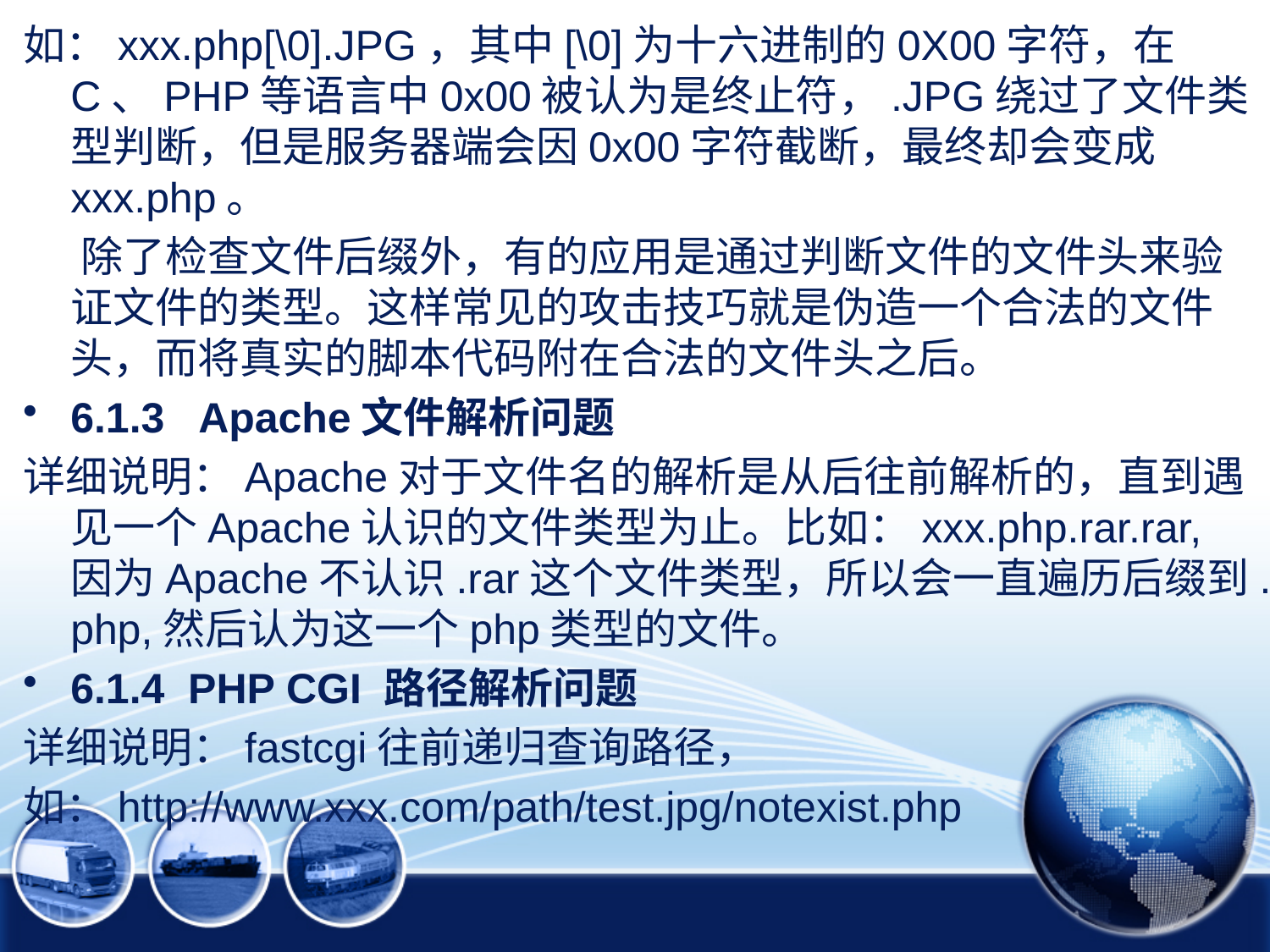

如：xxx.php[\0].JPG，其中[\0]为十六进制的0X00字符，在C、PHP等语言中0x00被认为是终止符，.JPG绕过了文件类型判断，但是服务器端会因0x00字符截断，最终却会变成xxx.php。
     除了检查文件后缀外，有的应用是通过判断文件的文件头来验证文件的类型。这样常见的攻击技巧就是伪造一个合法的文件头，而将真实的脚本代码附在合法的文件头之后。
6.1.3   Apache文件解析问题
详细说明：Apache对于文件名的解析是从后往前解析的，直到遇见一个Apache认识的文件类型为止。比如：xxx.php.rar.rar,因为Apache不认识.rar这个文件类型，所以会一直遍历后缀到.php,然后认为这一个php类型的文件。
6.1.4  PHP CGI 路径解析问题
详细说明：fastcgi往前递归查询路径，
如：http://www.xxx.com/path/test.jpg/notexist.php